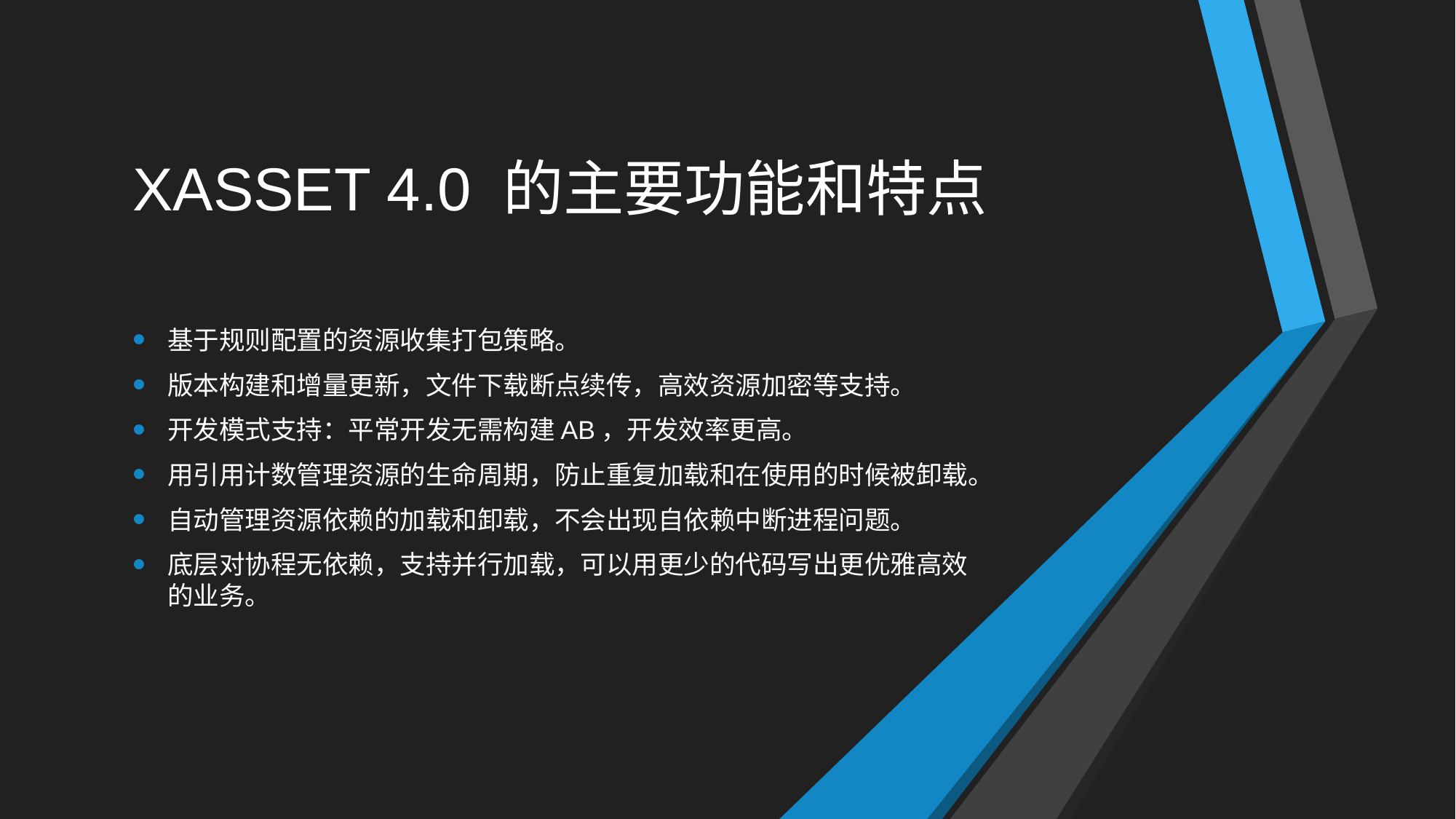

# XASSET 4.0 的主要功能和特点
基于规则配置的资源收集打包策略。
版本构建和增量更新，文件下载断点续传，高效资源加密等支持。
开发模式支持：平常开发无需构建AB，开发效率更高。
用引用计数管理资源的生命周期，防止重复加载和在使用的时候被卸载。
自动管理资源依赖的加载和卸载，不会出现自依赖中断进程问题。
底层对协程无依赖，支持并行加载，可以用更少的代码写出更优雅高效的业务。